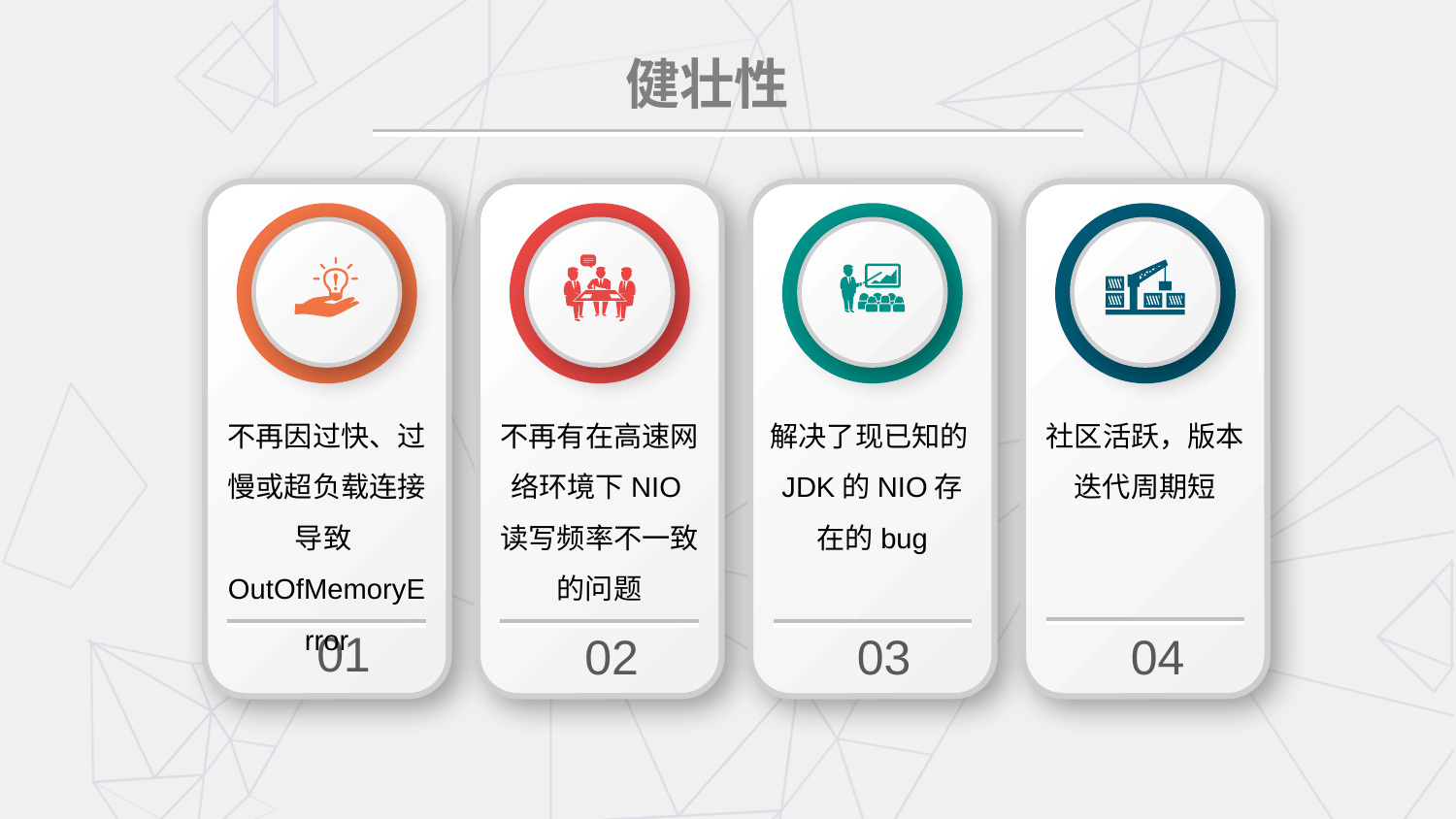

# 健壮性

不再因过快、过慢或超负载连接导致OutOfMemoryError
01

不再有在高速网络环境下NIO读写频率不一致的问题
02

解决了现已知的JDK的NIO存在的bug
03

社区活跃，版本迭代周期短
04